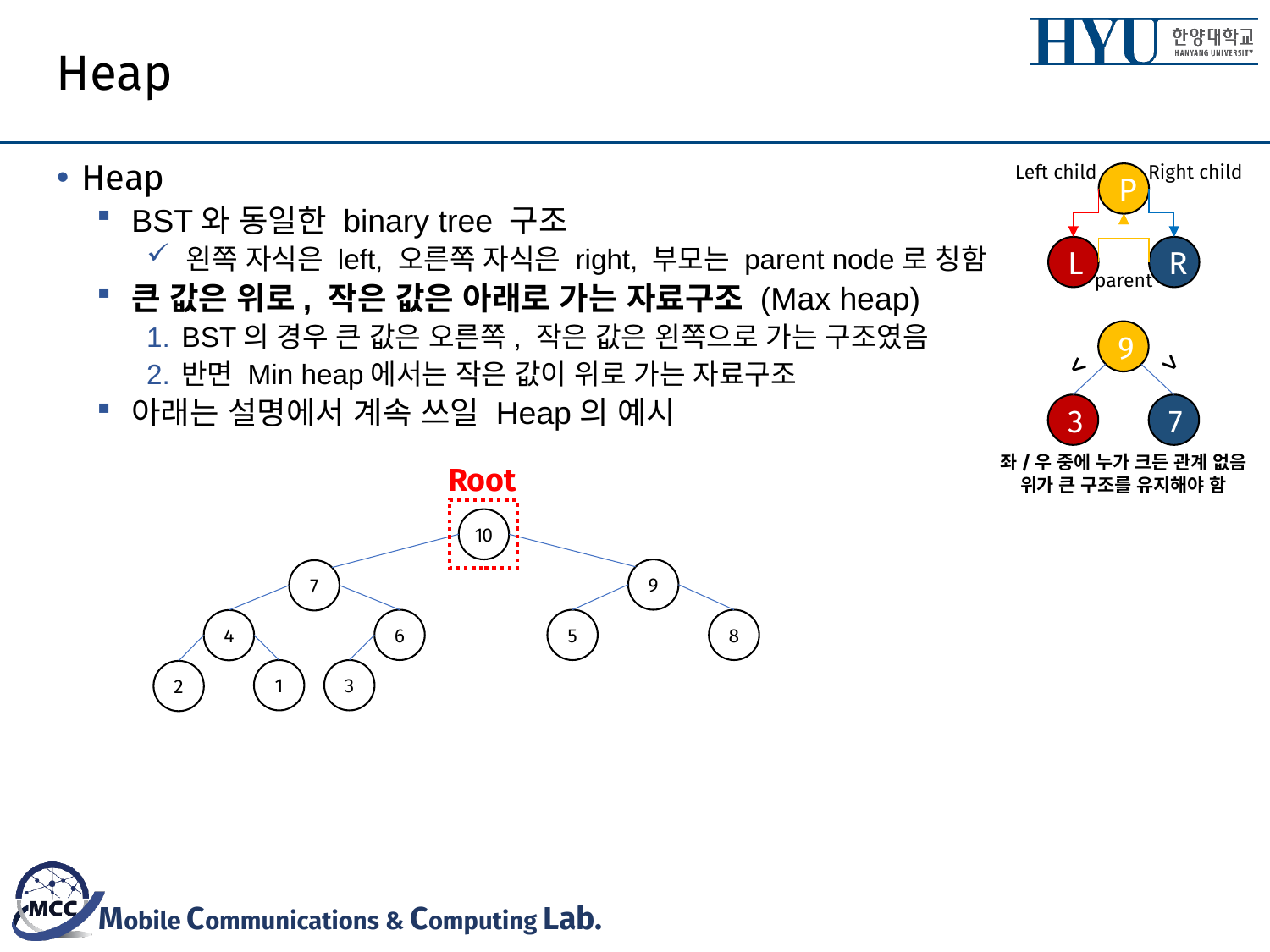

# Heap

Left child
Right child
P
L
R
parent
Heap
BST와 동일한 binary tree 구조
왼쪽 자식은 left, 오른쪽 자식은 right, 부모는 parent node로 칭함
큰 값은 위로, 작은 값은 아래로 가는 자료구조 (Max heap)
BST의 경우 큰 값은 오른쪽, 작은 값은 왼쪽으로 가는 구조였음
반면 Min heap에서는 작은 값이 위로 가는 자료구조
아래는 설명에서 계속 쓰일 Heap의 예시
9
<
<
3
7
좌/우 중에 누가 크든 관계 없음
위가 큰 구조를 유지해야 함
Root

10
9
7
6
5
8
4
3
1
2